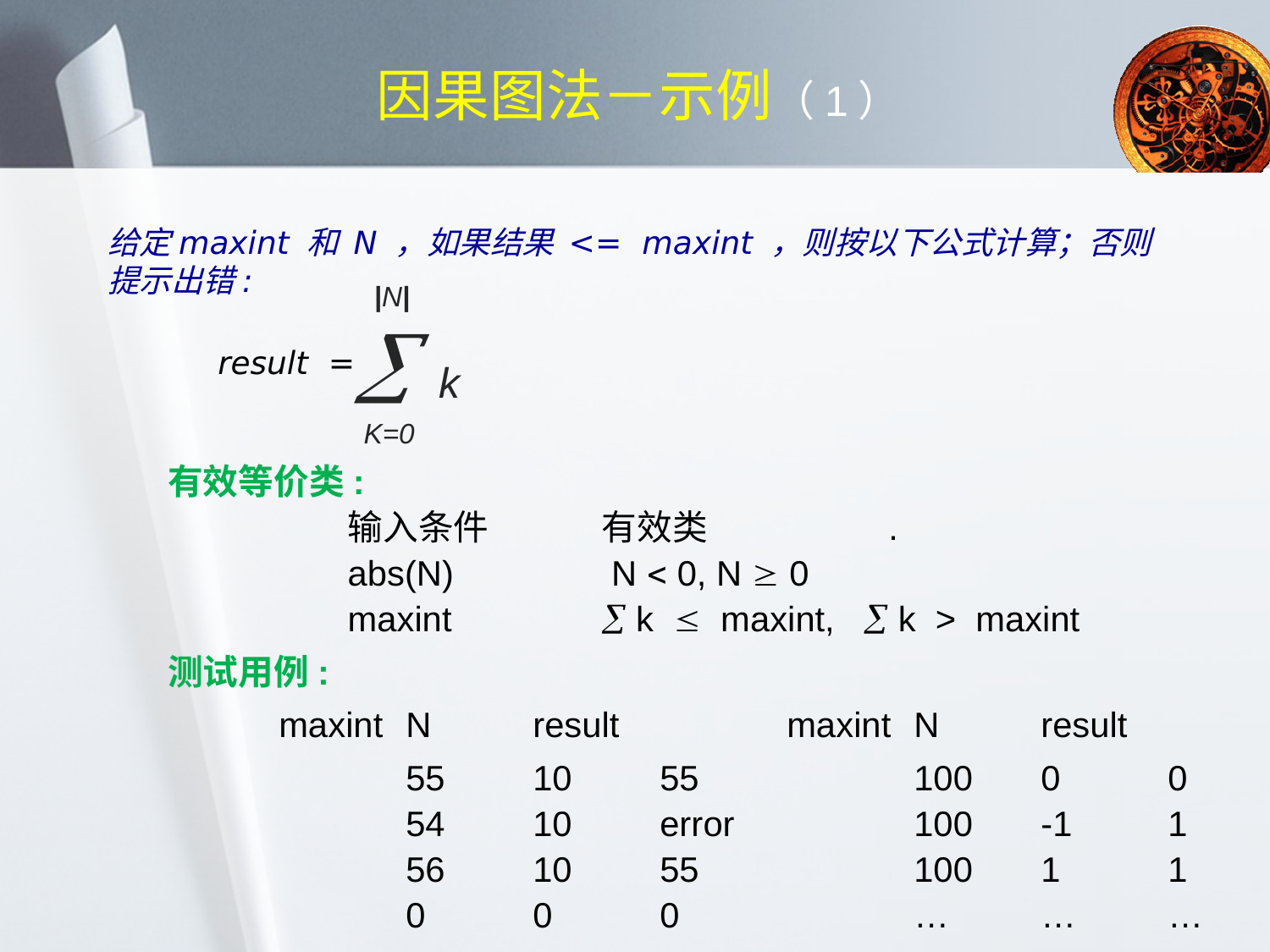

# 因果图法－示例（1）
给定maxint 和 N ，如果结果 <=  maxint ，则按以下公式计算；否则提示出错:
|N|
∑
k
K=0
result  =
有效等价类:
	输入条件	有效类                      .
	abs(N)		 N < 0, N ≥ 0
	maxint		∑ k  ≤  maxint,   ∑ k  >  maxint
测试用例:
	maxint	N	result 		maxint	N	result
		55	10	55		100	0	0
 	54	10	error		100	-1	1
 	56	10	55		100	1	1
 	0	0	0		…	…	…